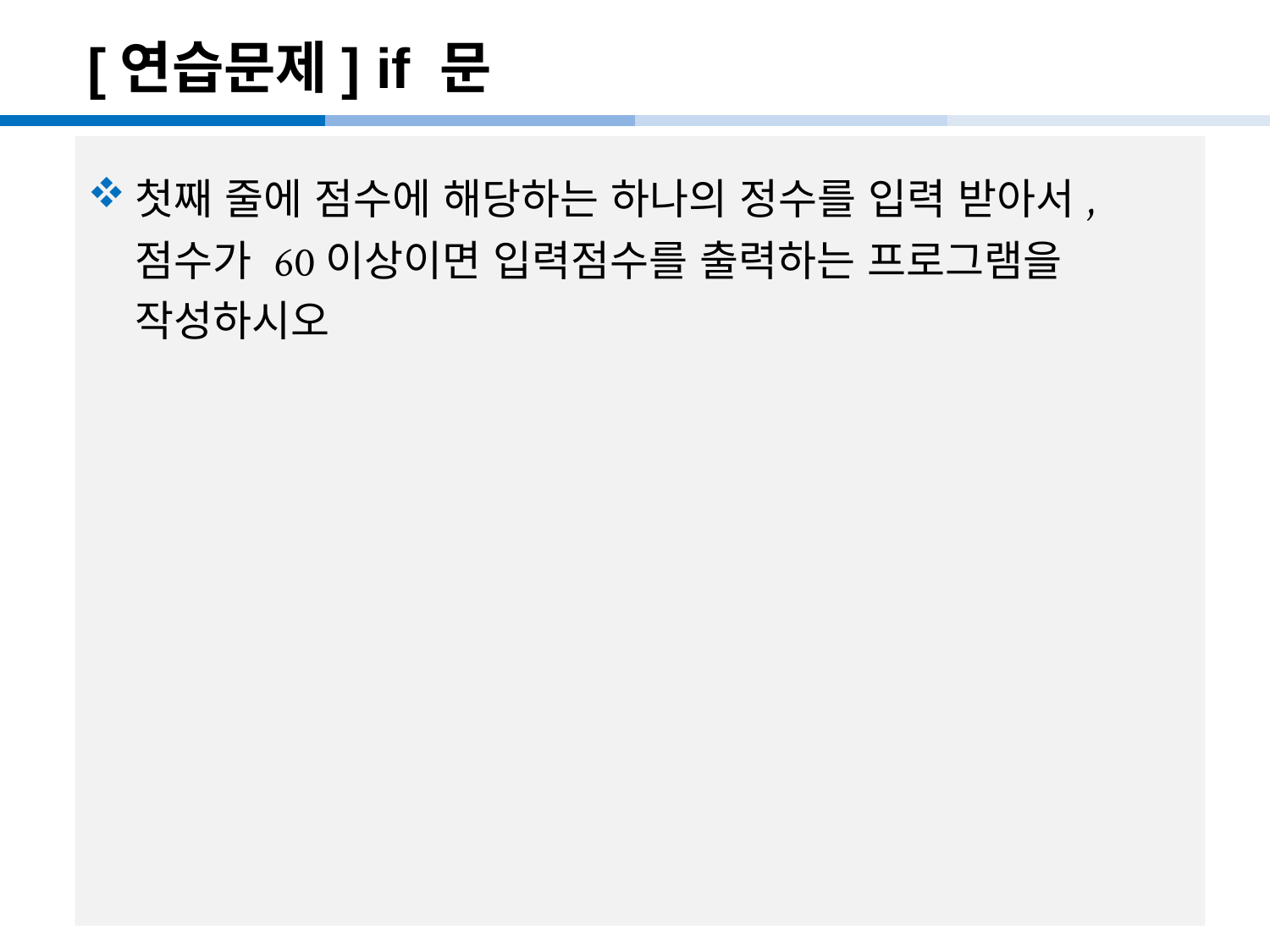

# [연습문제] if 문
첫째 줄에 점수에 해당하는 하나의 정수를 입력 받아서, 점수가 60이상이면 입력점수를 출력하는 프로그램을 작성하시오